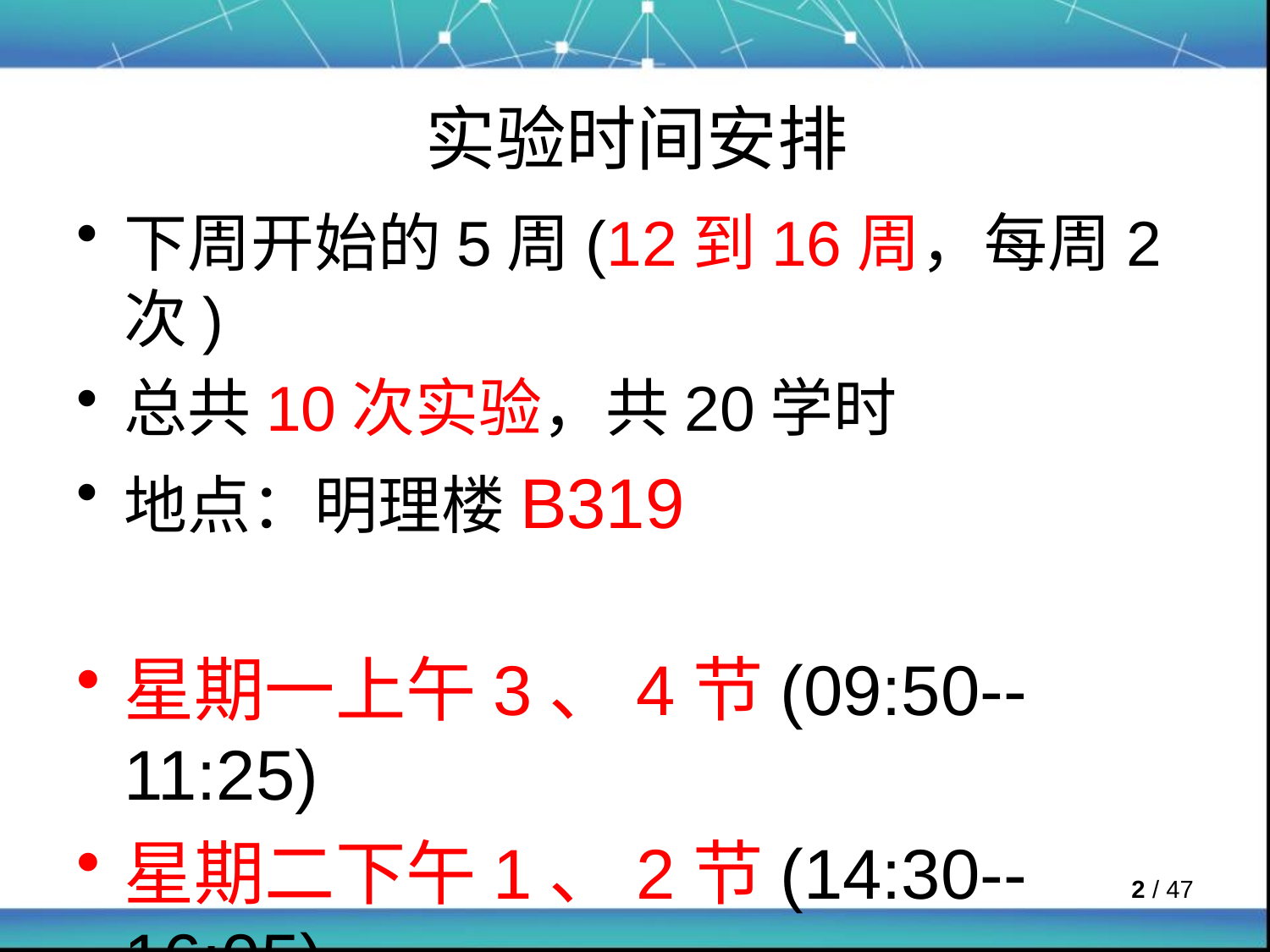

# 实验时间安排
下周开始的5周(12到16周，每周2次)
总共10次实验，共20学时
地点：明理楼B319

星期一上午3、4节(09:50--11:25)
星期二下午1、2节(14:30--16:05)

2 / 47